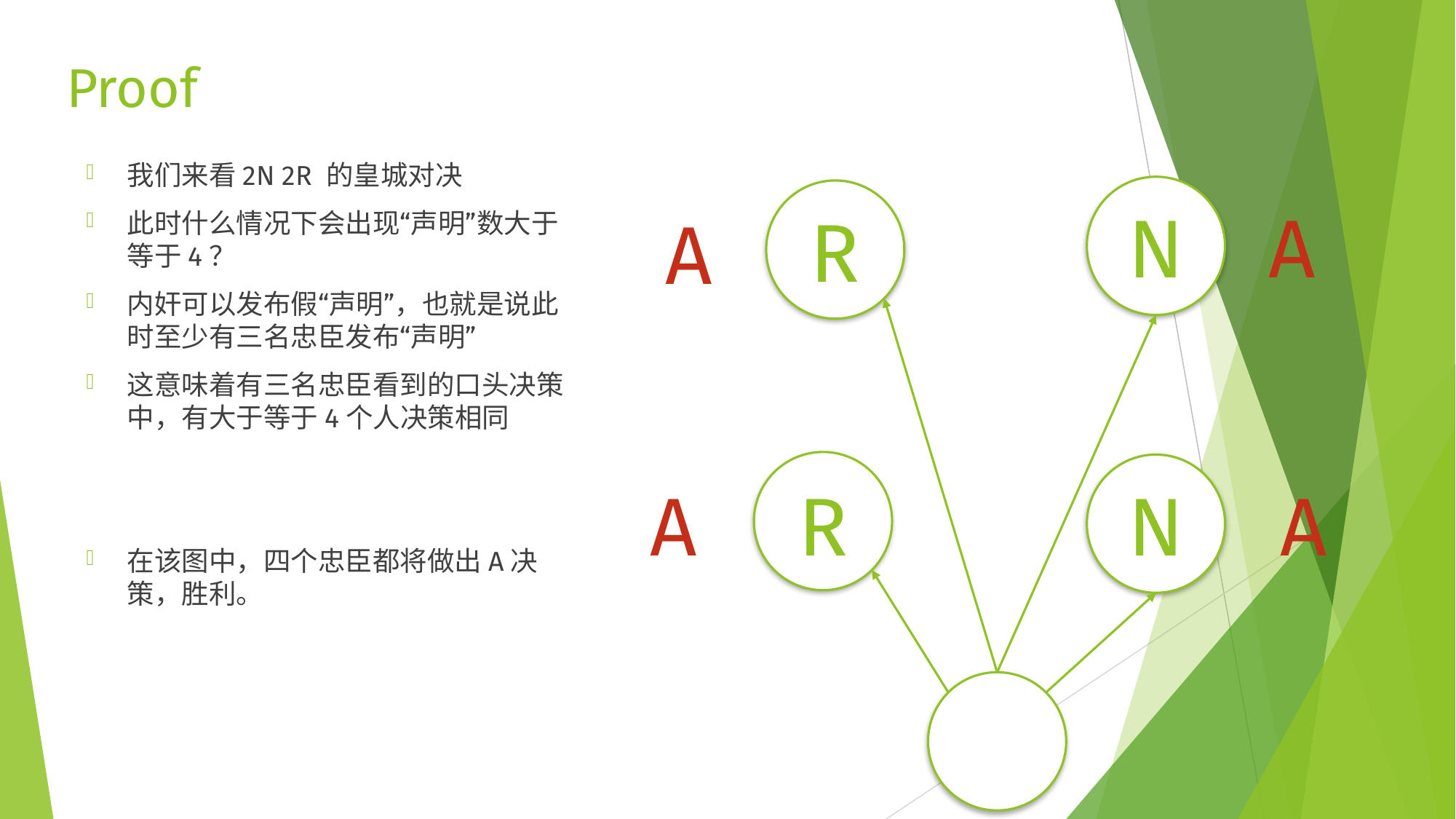

# Proof
我们来看2N 2R 的皇城对决
此时什么情况下会出现“声明”数大于等于4？
内奸可以发布假“声明”，也就是说此时至少有三名忠臣发布“声明”
这意味着有三名忠臣看到的口头决策中，有大于等于4个人决策相同

在该图中，四个忠臣都将做出A决策，胜利。

N
A
R
A

A
R
N
A